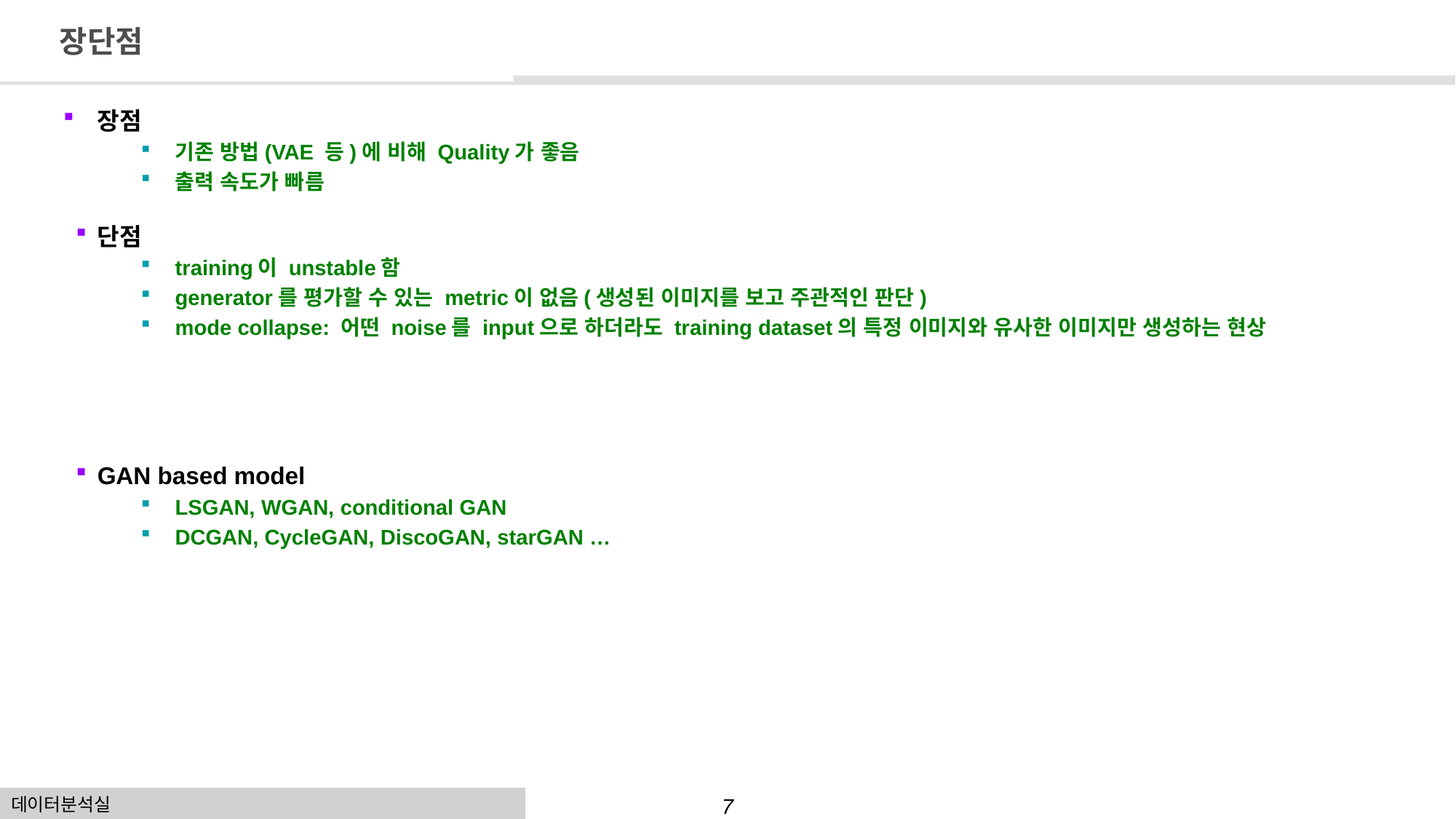

# 장단점
장점
기존 방법(VAE 등)에 비해 Quality가 좋음
출력 속도가 빠름
단점
training이 unstable함
generator를 평가할 수 있는 metric이 없음(생성된 이미지를 보고 주관적인 판단)
mode collapse: 어떤 noise를 input으로 하더라도 training dataset의 특정 이미지와 유사한 이미지만 생성하는 현상

GAN based model
LSGAN, WGAN, conditional GAN
DCGAN, CycleGAN, DiscoGAN, starGAN …